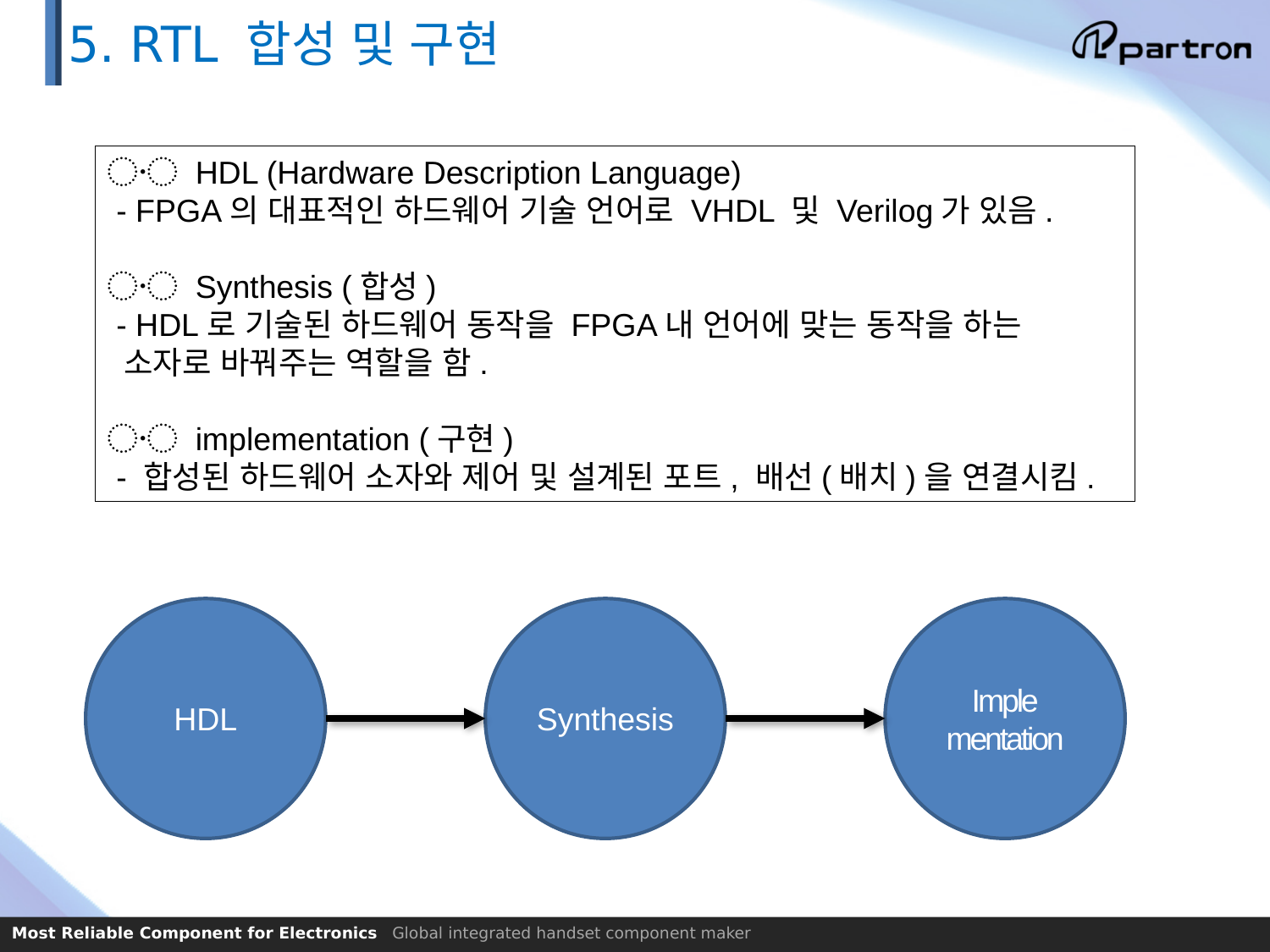

# 5. RTL 합성 및 구현
〮 HDL (Hardware Description Language)
 - FPGA의 대표적인 하드웨어 기술 언어로 VHDL 및 Verilog가 있음.

〮 Synthesis (합성)
 - HDL로 기술된 하드웨어 동작을 FPGA내 언어에 맞는 동작을 하는
 소자로 바꿔주는 역할을 함.

〮 implementation (구현)
 - 합성된 하드웨어 소자와 제어 및 설계된 포트, 배선(배치)을 연결시킴.
HDL
Synthesis
Imple
mentation